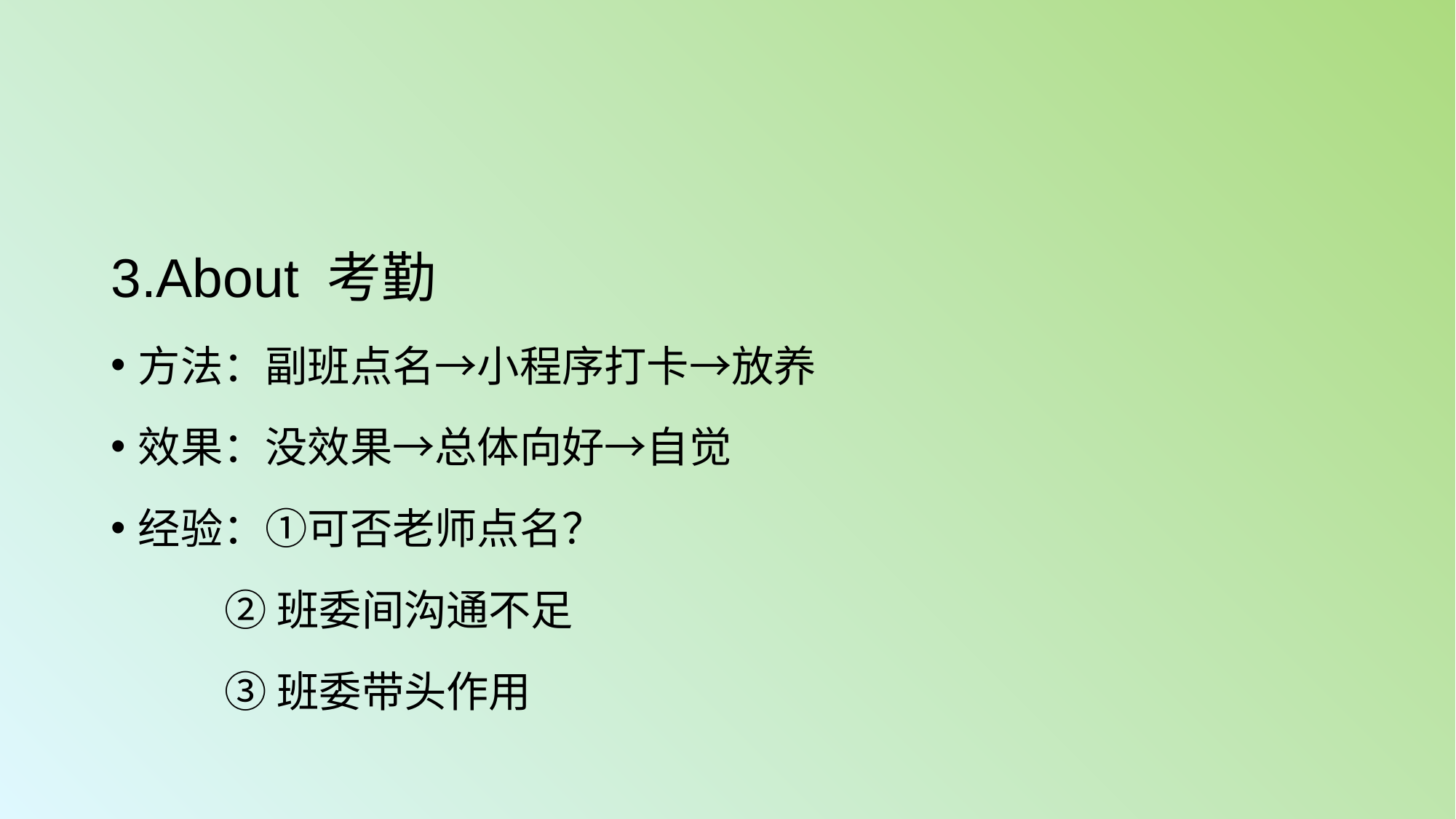

#

3.About 考勤
方法：副班点名→小程序打卡→放养
效果：没效果→总体向好→自觉
经验：①可否老师点名？
            ②班委间沟通不足
            ③班委带头作用